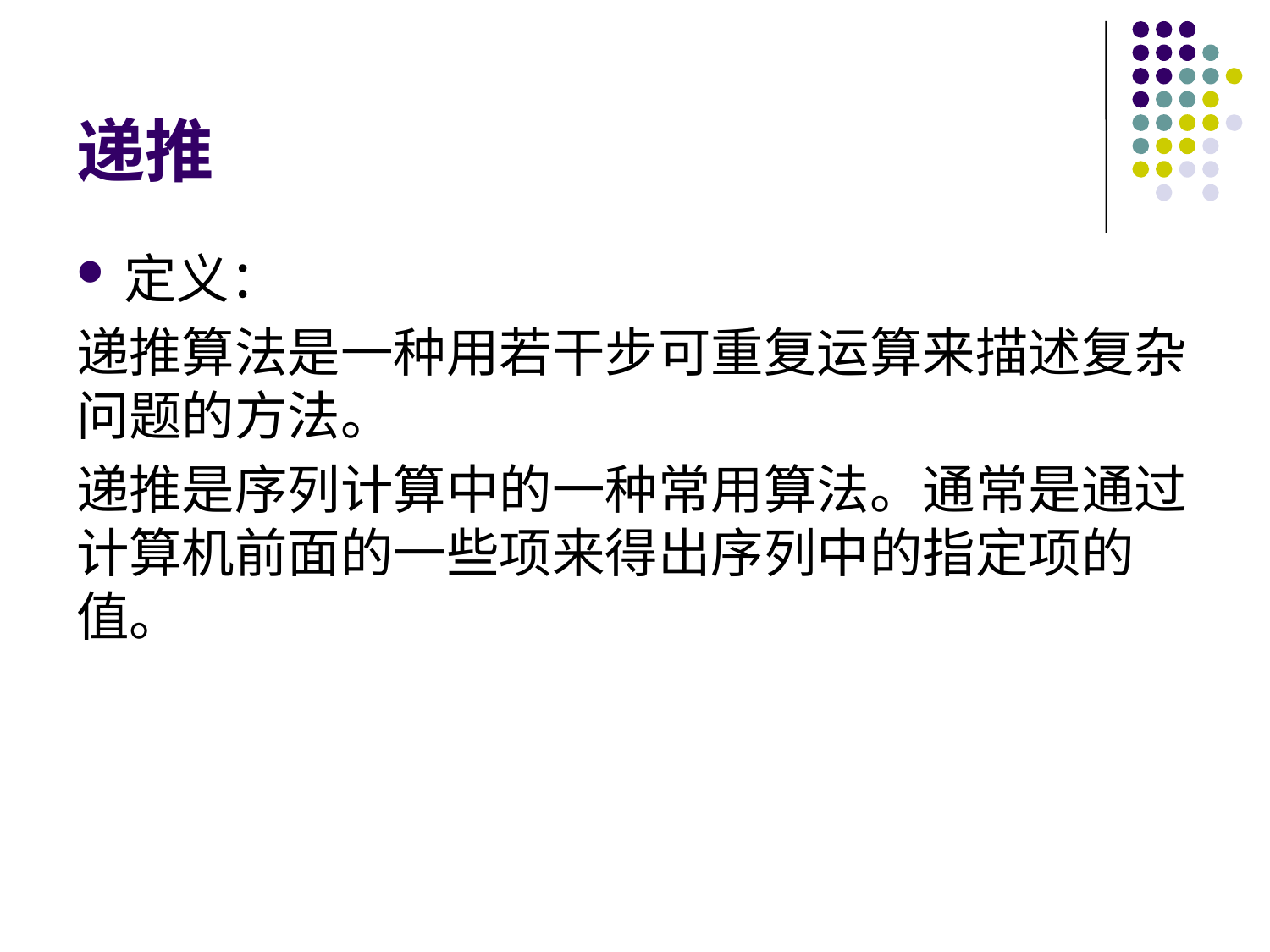

# 递推
定义：
递推算法是一种用若干步可重复运算来描述复杂问题的方法。
递推是序列计算中的一种常用算法。通常是通过计算机前面的一些项来得出序列中的指定项的值。